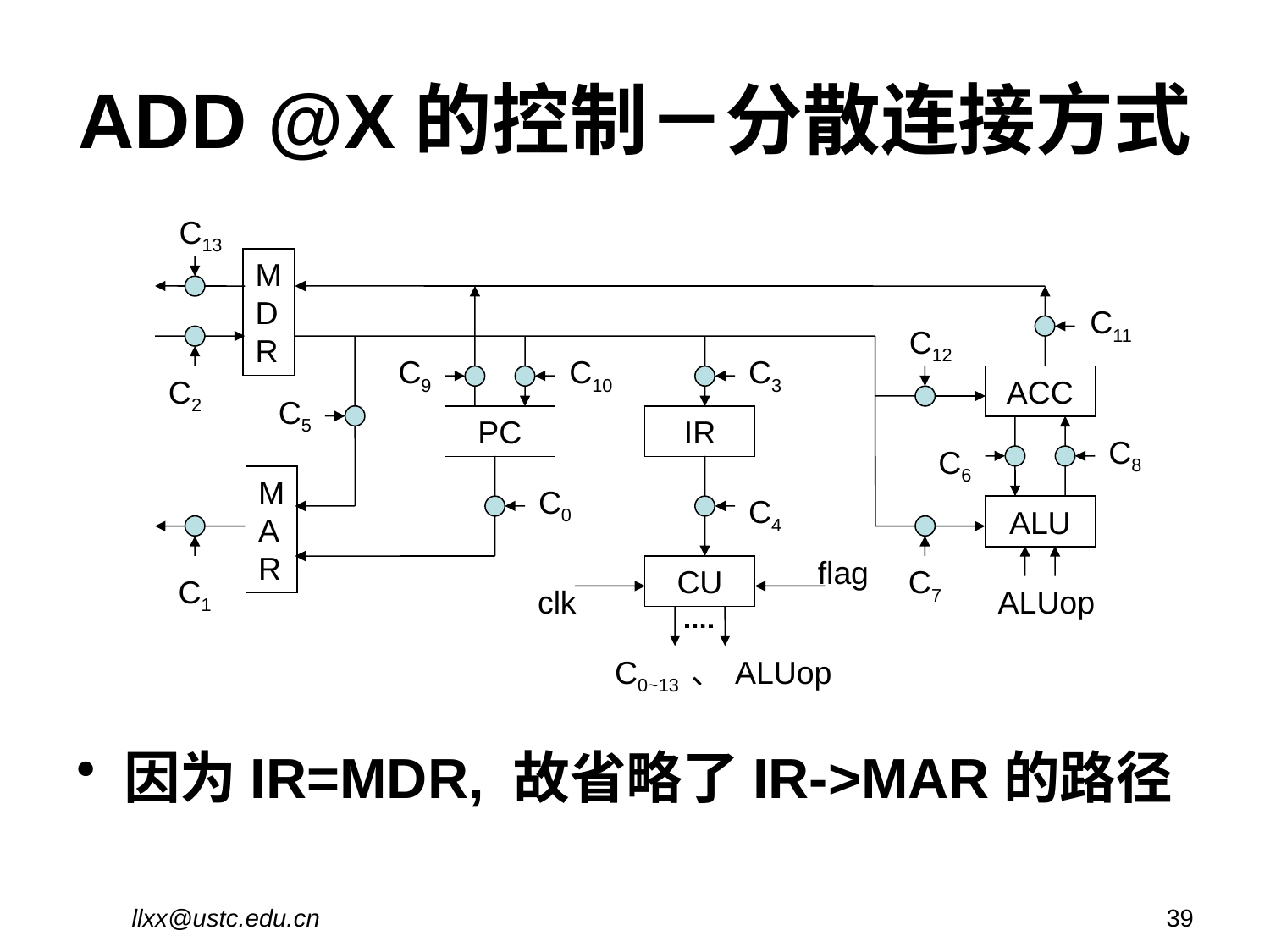

# ADD @X的控制－分散连接方式
C13
M
D
R

C11
C12

C9
C10
C3
C2

ACC

C5

PC
IR

C8
C6

M
A
R
C0
C4

ALU

flag

CU
C7
C1
clk
ALUop

C0~13 、 ALUop
因为IR=MDR, 故省略了IR->MAR的路径
llxx@ustc.edu.cn
39